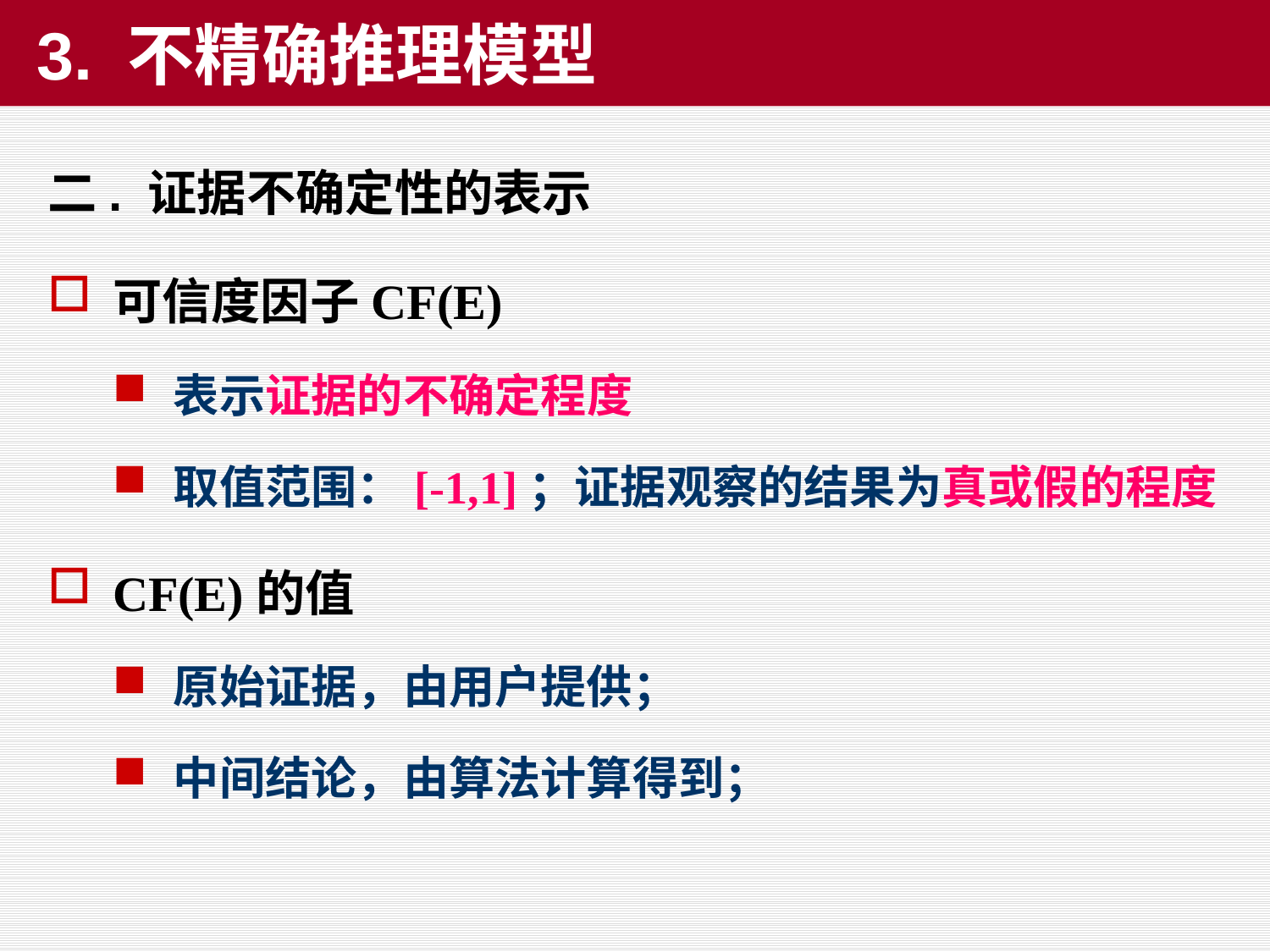

3. 不精确推理模型
二. 证据不确定性的表示
可信度因子CF(E)
表示证据的不确定程度
取值范围：[-1,1]；证据观察的结果为真或假的程度
CF(E)的值
原始证据，由用户提供；
中间结论，由算法计算得到；